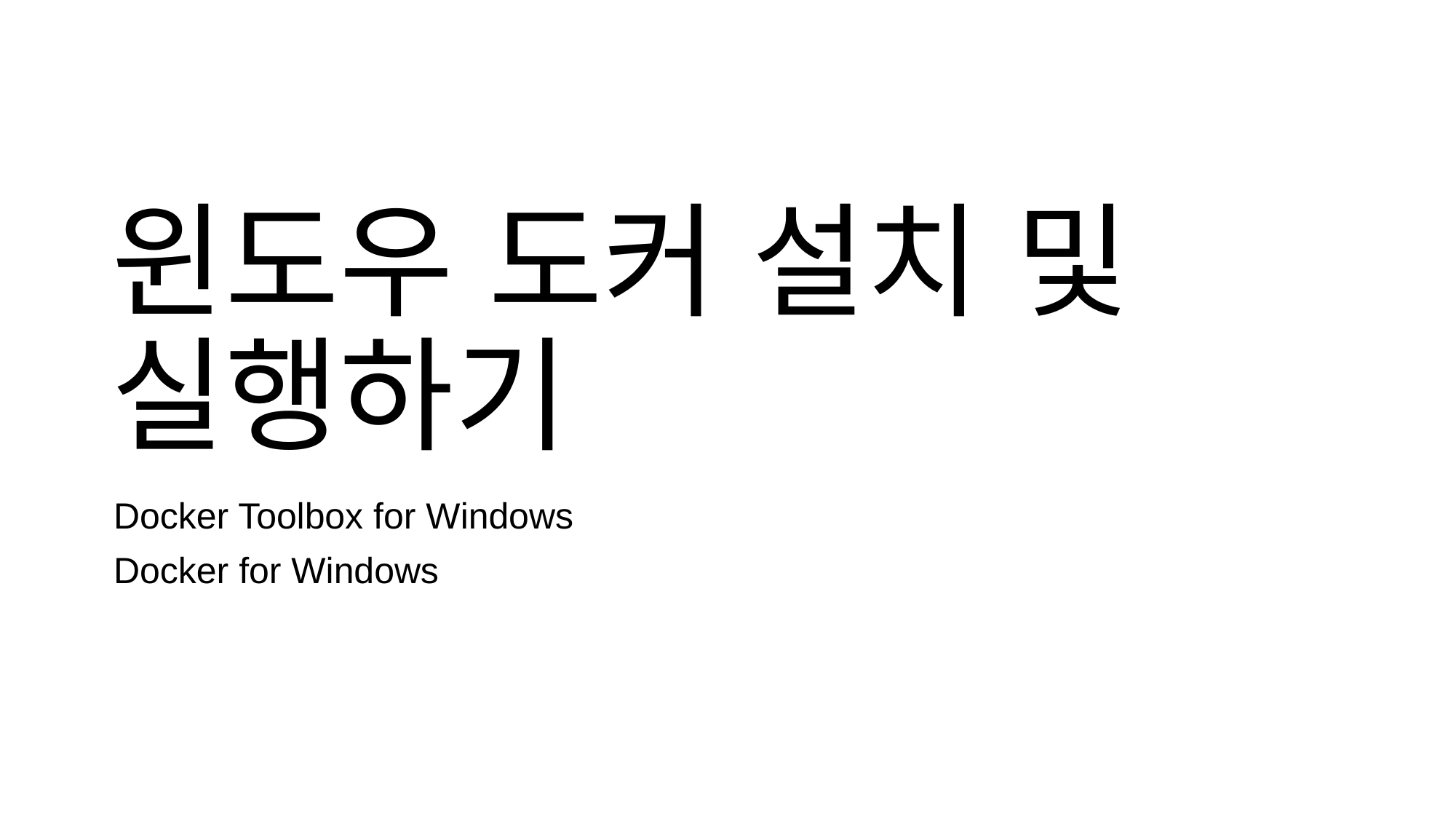

# 윈도우 도커 설치 및 실행하기
Docker Toolbox for Windows
Docker for Windows